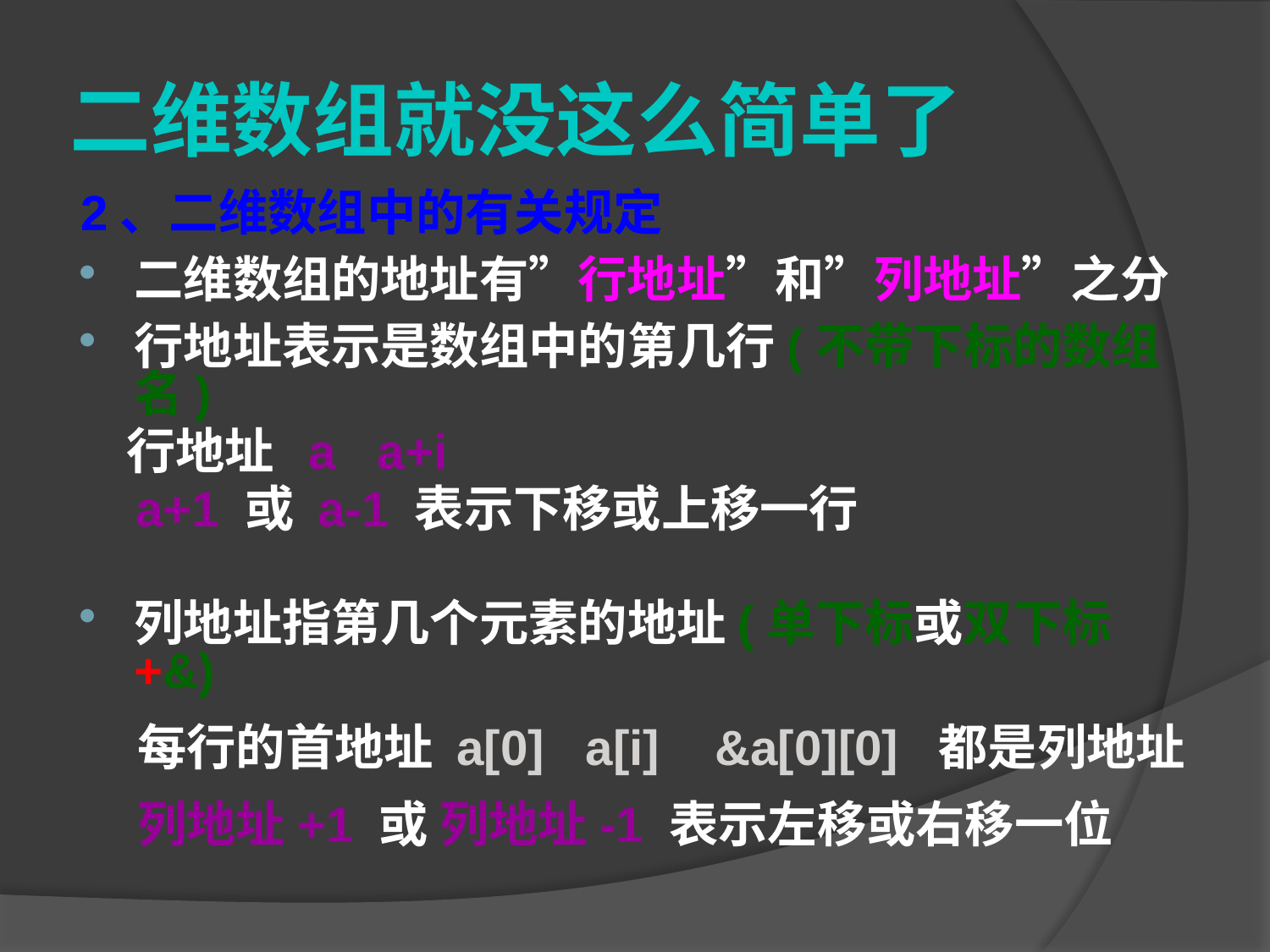

# 二维数组就没这么简单了
2、二维数组中的有关规定
二维数组的地址有”行地址”和”列地址”之分
行地址表示是数组中的第几行(不带下标的数组名)
   行地址  a   a+i
    a+1 或 a-1 表示下移或上移一行

列地址指第几个元素的地址(单下标或双下标+&)
    每行的首地址 a[0]   a[i]    &a[0][0]  都是列地址
    列地址+1 或 列地址-1 表示左移或右移一位